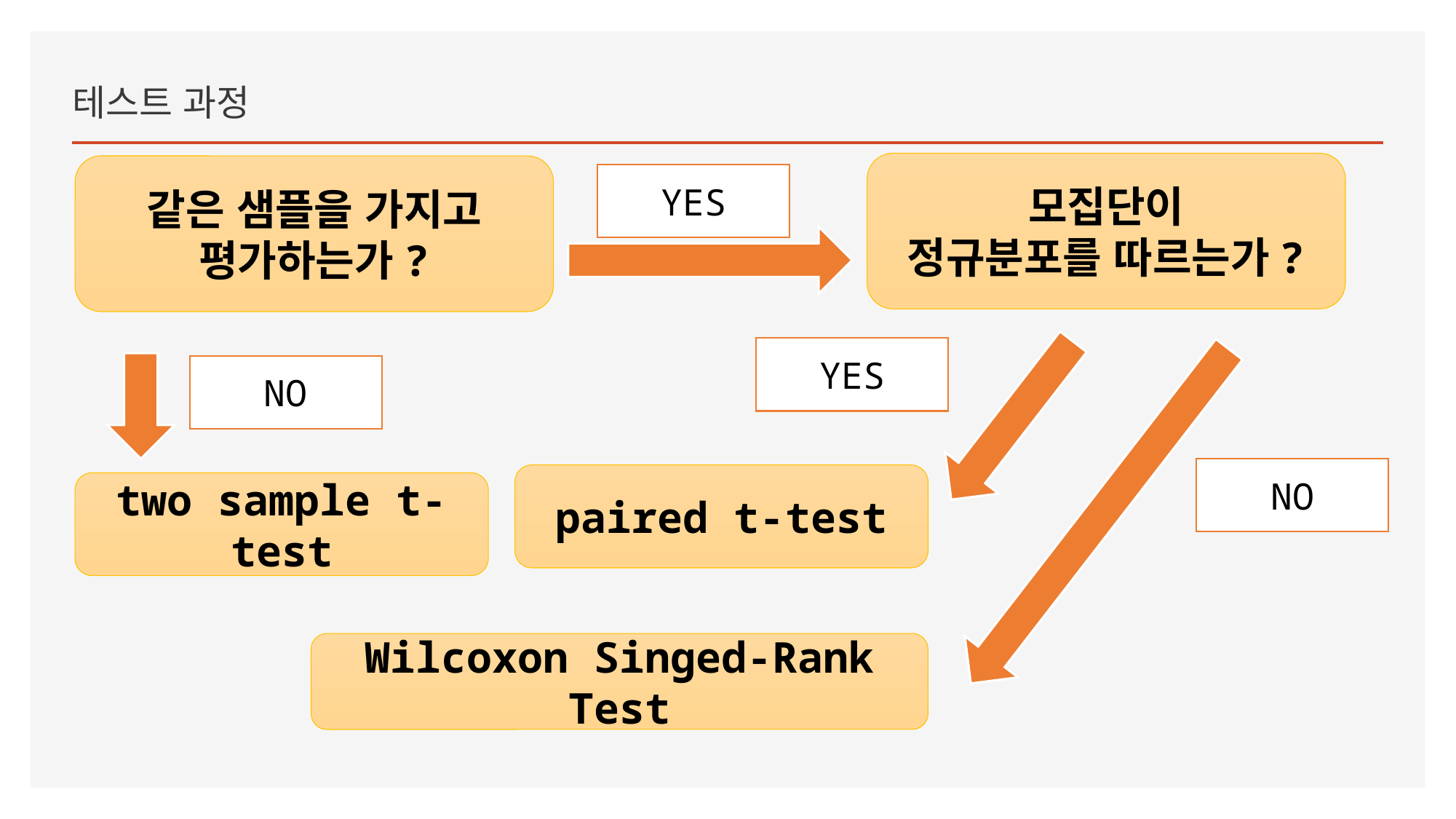

테스트 과정
모집단이
정규분포를 따르는가?
같은 샘플을 가지고 평가하는가?
YES

YES
NO

NO
paired t-test
two sample t-test

Wilcoxon Singed-Rank Test